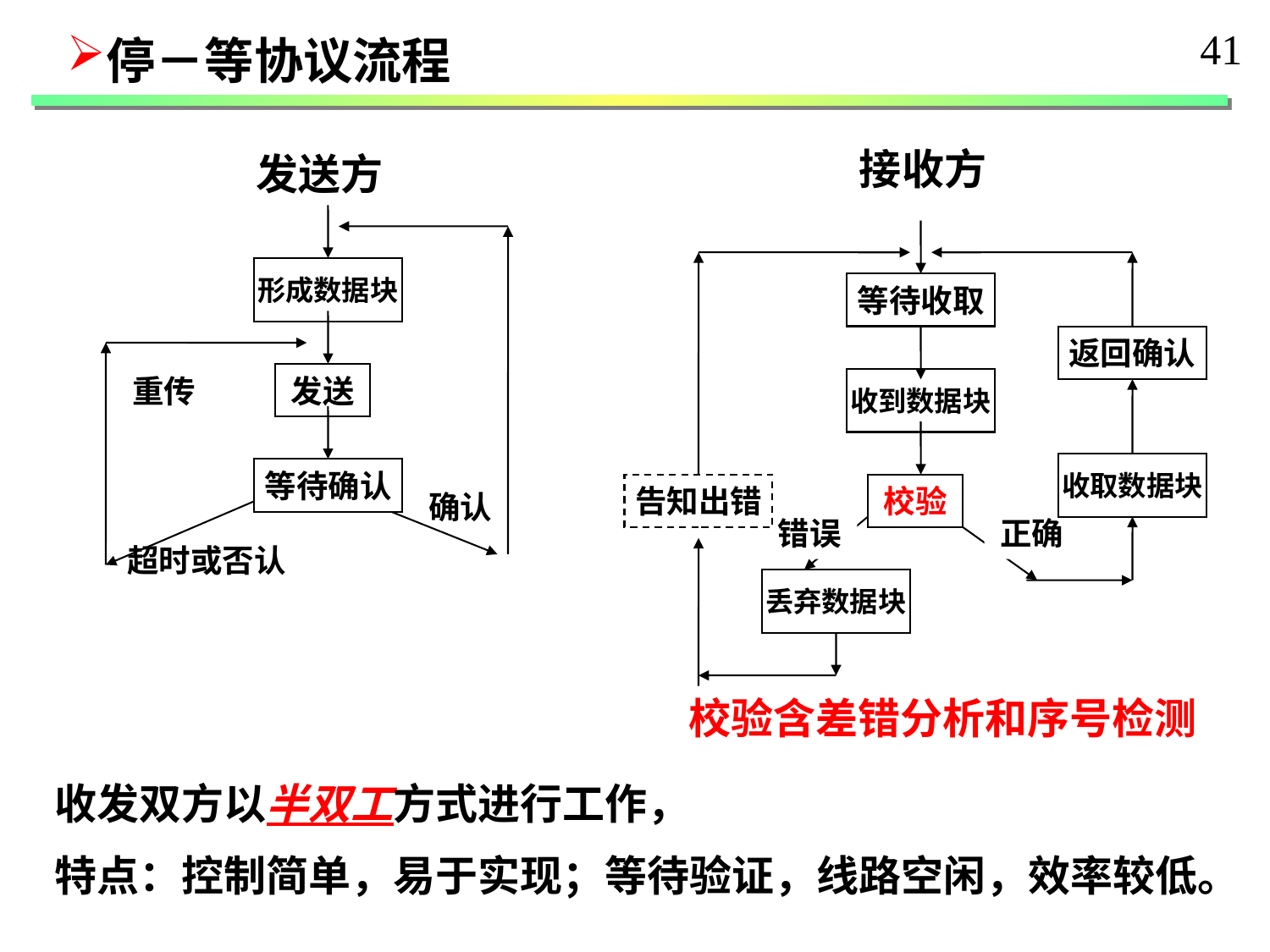

41
停－等协议流程

接收方

等待收取

返回确认
收到数据块

收取数据块
告知出错
校验
错误
正确

丢弃数据块

发送方

形成数据块

重传
发送

等待确认
确认

超时或否认
校验含差错分析和序号检测
收发双方以半双工方式进行工作，
特点：控制简单，易于实现；等待验证，线路空闲，效率较低。